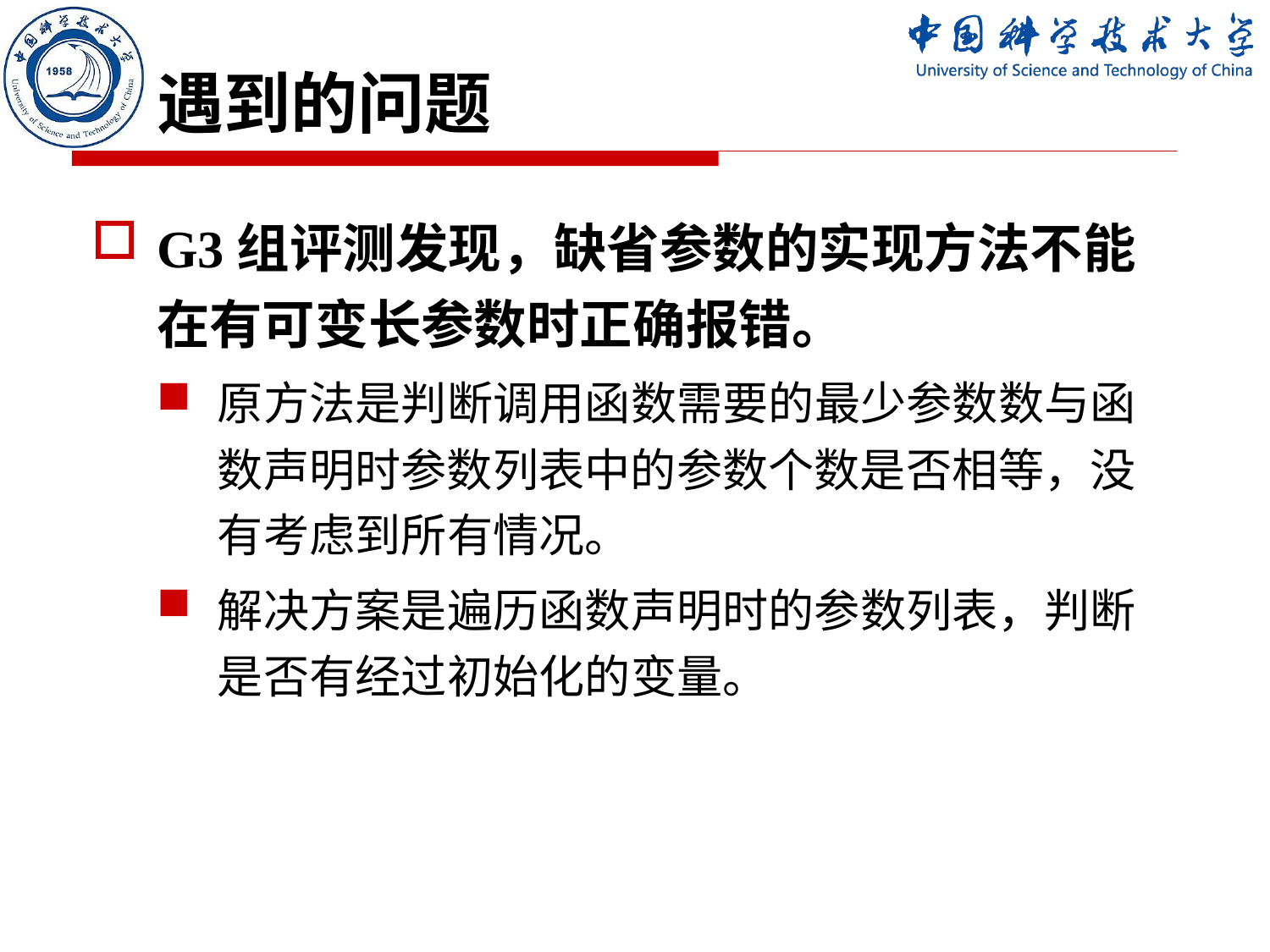

# 遇到的问题
G3组评测发现，缺省参数的实现方法不能在有可变长参数时正确报错。
原方法是判断调用函数需要的最少参数数与函数声明时参数列表中的参数个数是否相等，没有考虑到所有情况。
解决方案是遍历函数声明时的参数列表，判断是否有经过初始化的变量。

60